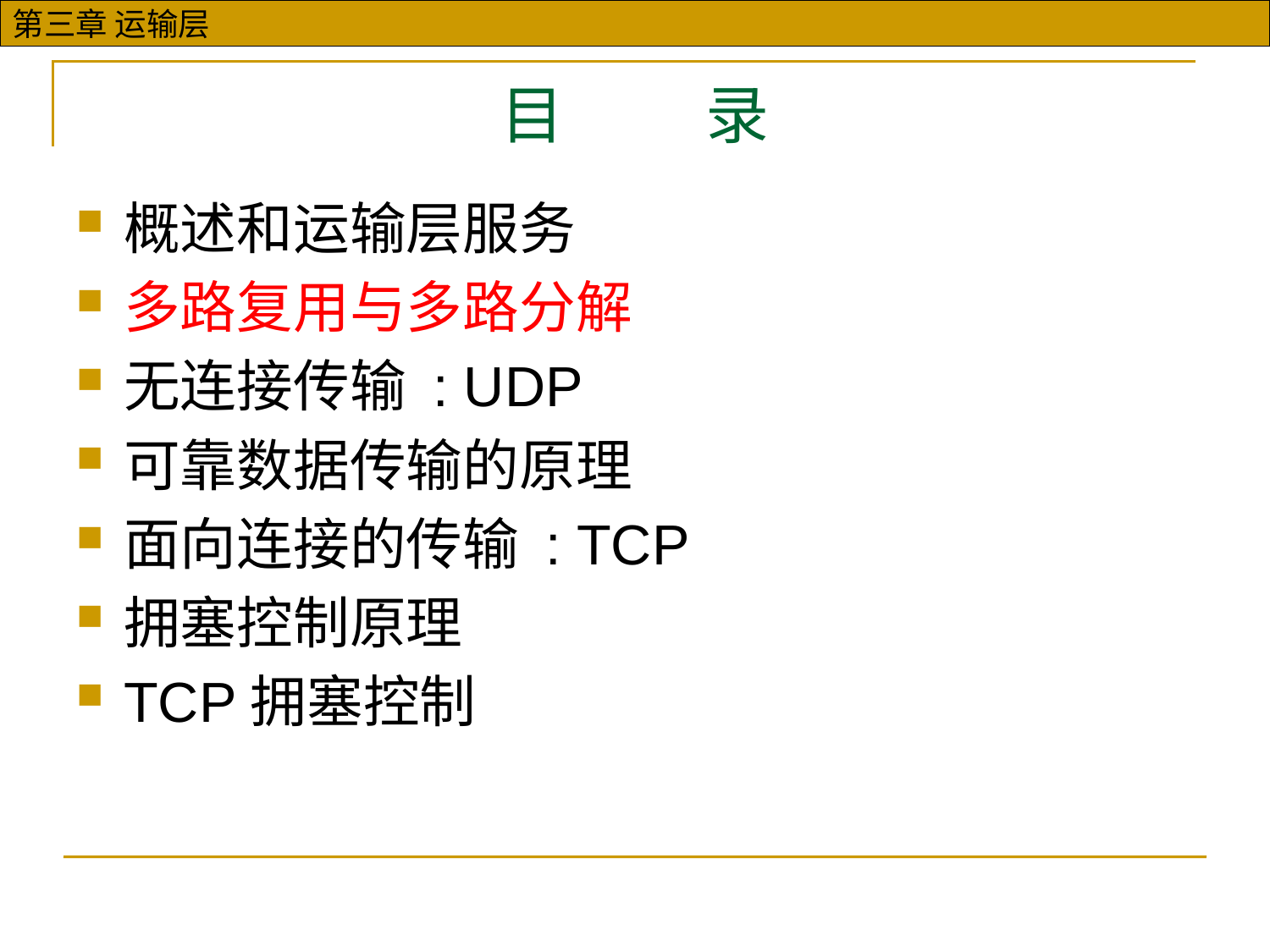

# 目          录
概述和运输层服务
多路复用与多路分解
无连接传输 : UDP
可靠数据传输的原理
面向连接的传输 : TCP
拥塞控制原理
TCP拥塞控制
9